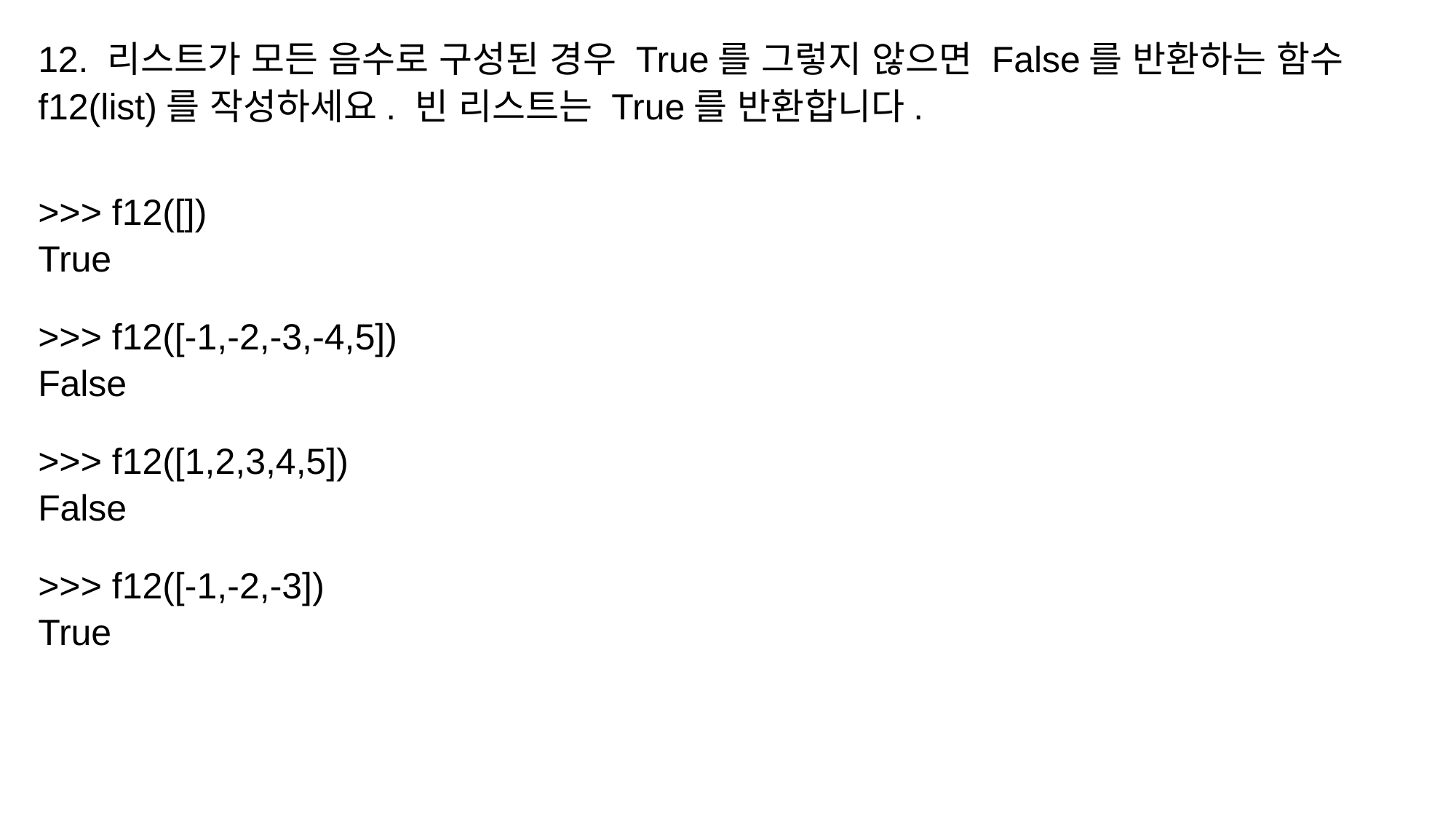

12. 리스트가 모든 음수로 구성된 경우 True를 그렇지 않으면 False를 반환하는 함수 f12(list)를 작성하세요. 빈 리스트는 True를 반환합니다.

>>> f12([])
True

>>> f12([-1,-2,-3,-4,5])
False

>>> f12([1,2,3,4,5])
False

>>> f12([-1,-2,-3])
True